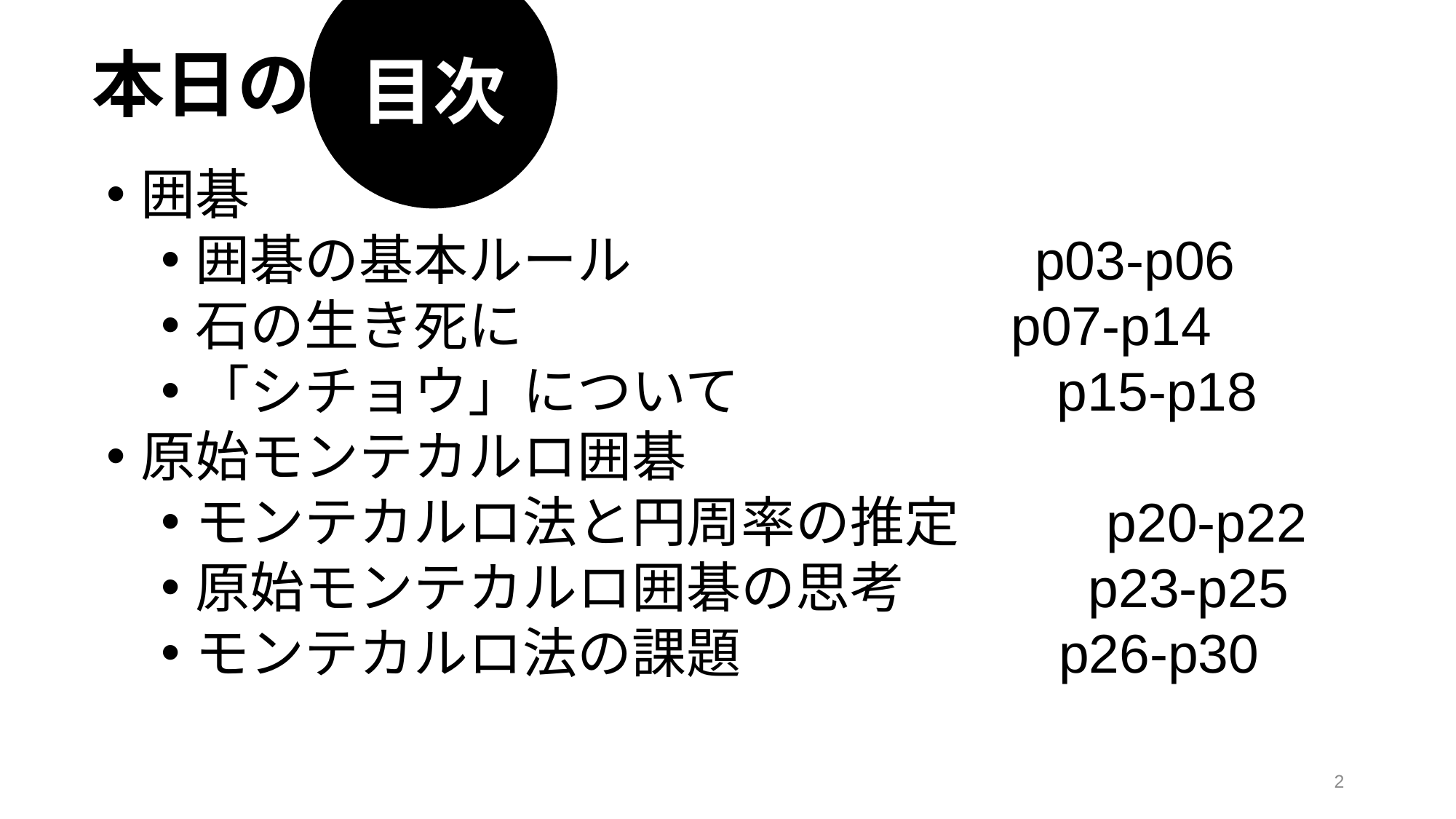

目次
本日の
囲碁
囲碁の基本ルール                                p03-p06
石の生き死に                                       p07-p14
「シチョウ」について                         p15-p18
原始モンテカルロ囲碁
モンテカルロ法と円周率の推定           p20-p22
原始モンテカルロ囲碁の思考              p23-p25
モンテカルロ法の課題                         p26-p30
2